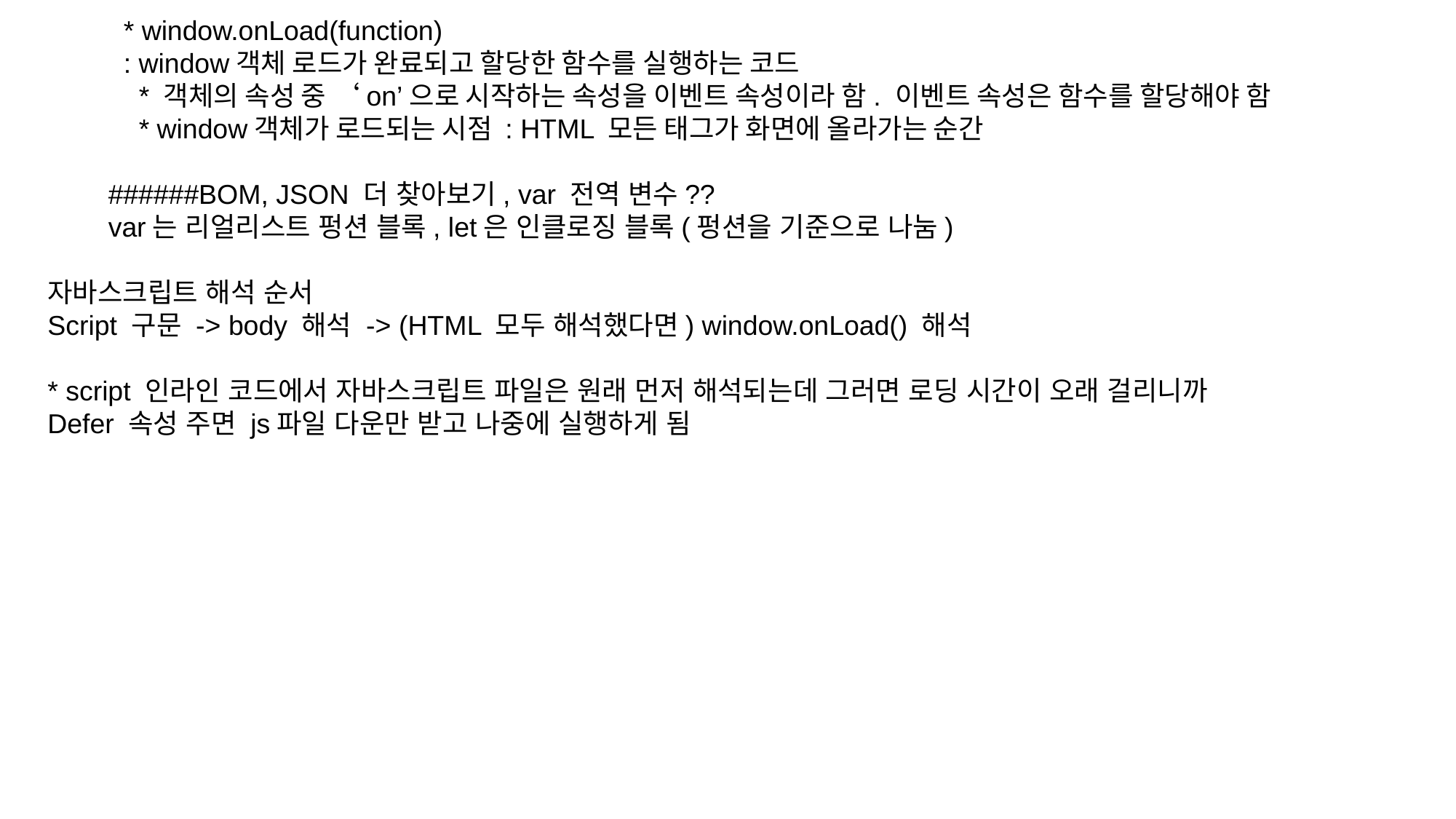

* window.onLoad(function)
  : window객체 로드가 완료되고 할당한 함수를 실행하는 코드
    * 객체의 속성 중 ‘on’으로 시작하는 속성을 이벤트 속성이라 함. 이벤트 속성은 함수를 할당해야 함
    * window객체가 로드되는 시점 : HTML 모든 태그가 화면에 올라가는 순간

######BOM, JSON 더 찾아보기, var 전역 변수??
var는 리얼리스트 펑션 블록, let은 인클로징 블록(펑션을 기준으로 나눔)

자바스크립트 해석 순서
Script 구문 -> body 해석 -> (HTML 모두 해석했다면) window.onLoad() 해석

* script 인라인 코드에서 자바스크립트 파일은 원래 먼저 해석되는데 그러면 로딩 시간이 오래 걸리니까
Defer 속성 주면 js파일 다운만 받고 나중에 실행하게 됨